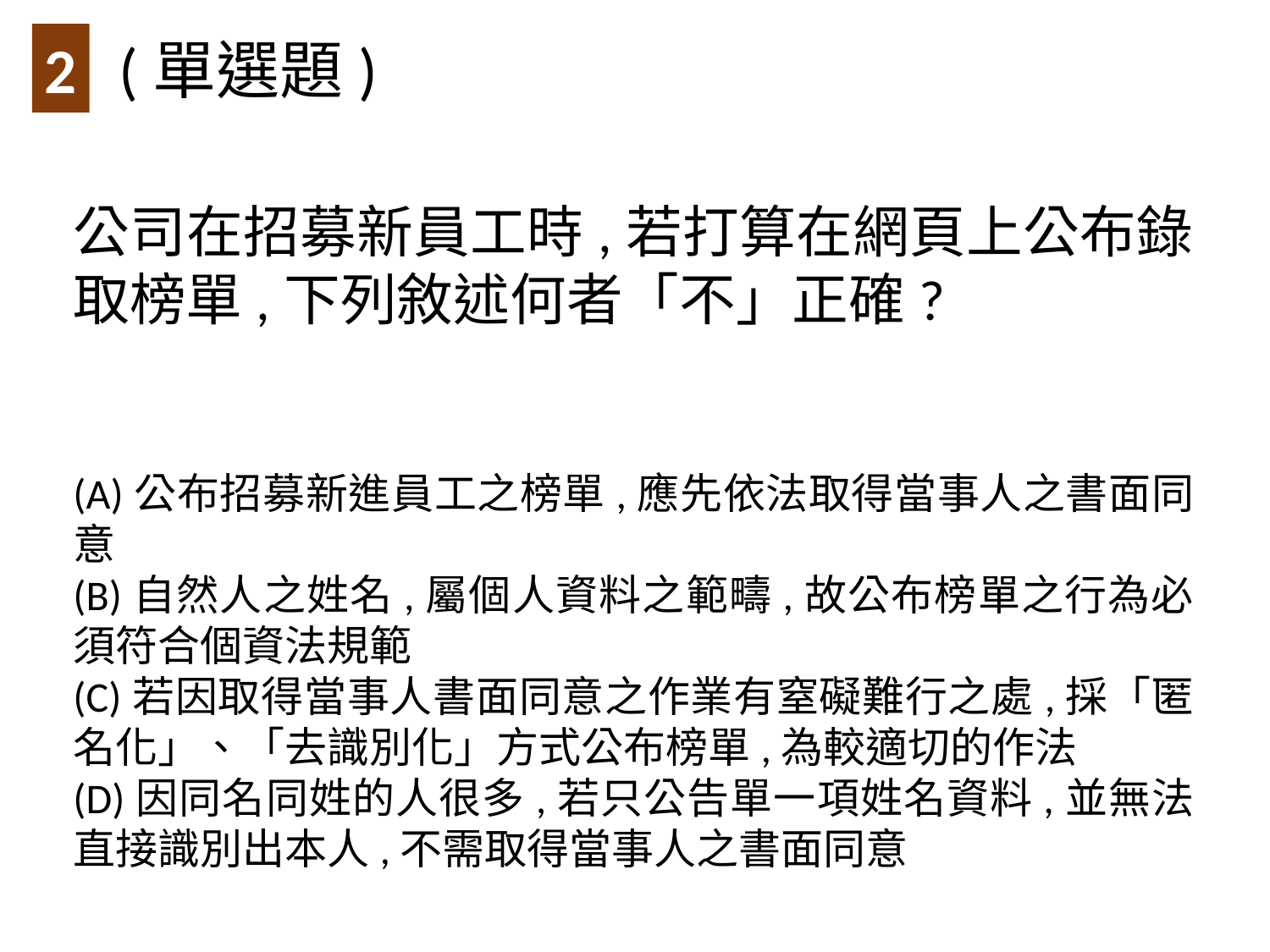

(單選題)
2
公司在招募新員工時,若打算在網頁上公布錄取榜單,下列敘述何者「不」正確?

(A)公布招募新進員工之榜單,應先依法取得當事人之書面同意
(B)自然人之姓名,屬個人資料之範疇,故公布榜單之行為必須符合個資法規範
(C)若因取得當事人書面同意之作業有窒礙難行之處,採「匿名化」、「去識別化」方式公布榜單,為較適切的作法
(D)因同名同姓的人很多,若只公告單一項姓名資料,並無法直接識別出本人,不需取得當事人之書面同意